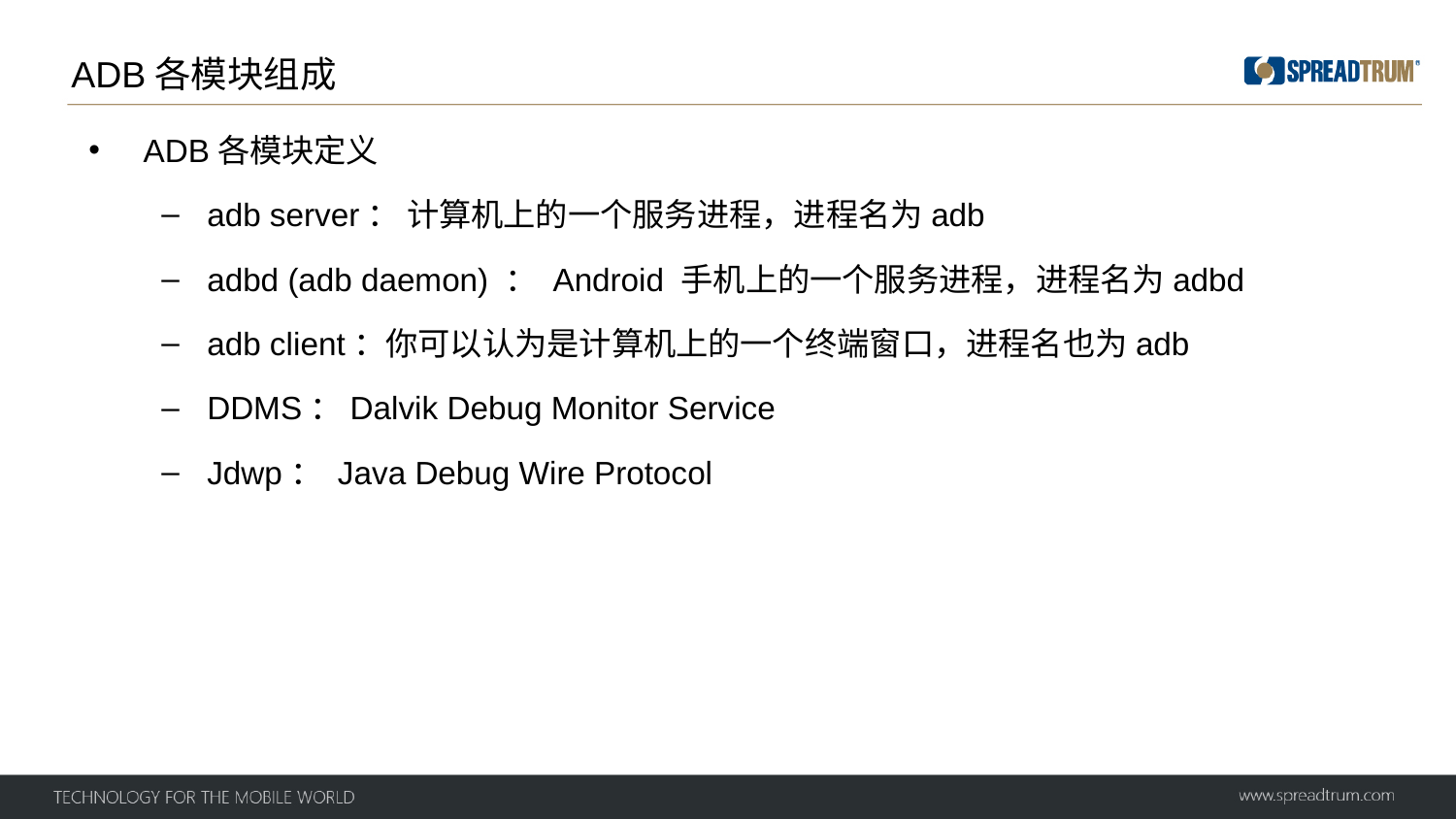

# ADB各模块组成
ADB各模块定义
adb server： 计算机上的一个服务进程，进程名为adb
adbd (adb daemon) ： Android 手机上的一个服务进程，进程名为adbd
adb client：你可以认为是计算机上的一个终端窗口，进程名也为adb
DDMS：Dalvik Debug Monitor Service
Jdwp： Java Debug Wire Protocol